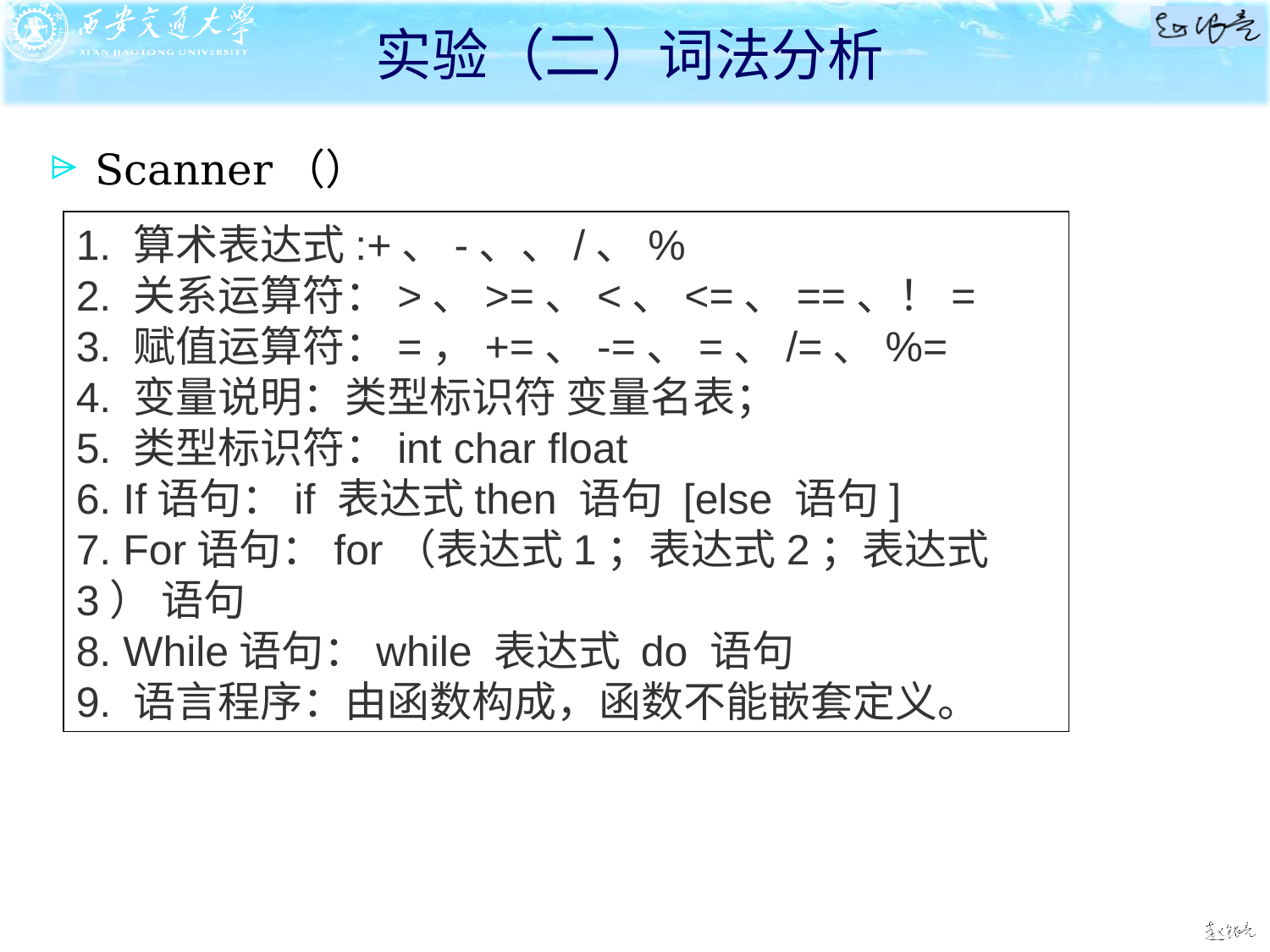

# 实验（二）词法分析
Scanner（）
1. 算术表达式:+、-、、/、%
2. 关系运算符：>、>=、<、<=、==、！=
3. 赋值运算符：=，+=、-=、=、/=、%=
4. 变量说明：类型标识符 变量名表；
5. 类型标识符：int char float
6. If语句：if 表达式then 语句 [else 语句]
7. For语句：for（表达式1；表达式2；表达式3） 语句
8. While语句：while 表达式 do 语句
9. 语言程序：由函数构成，函数不能嵌套定义。